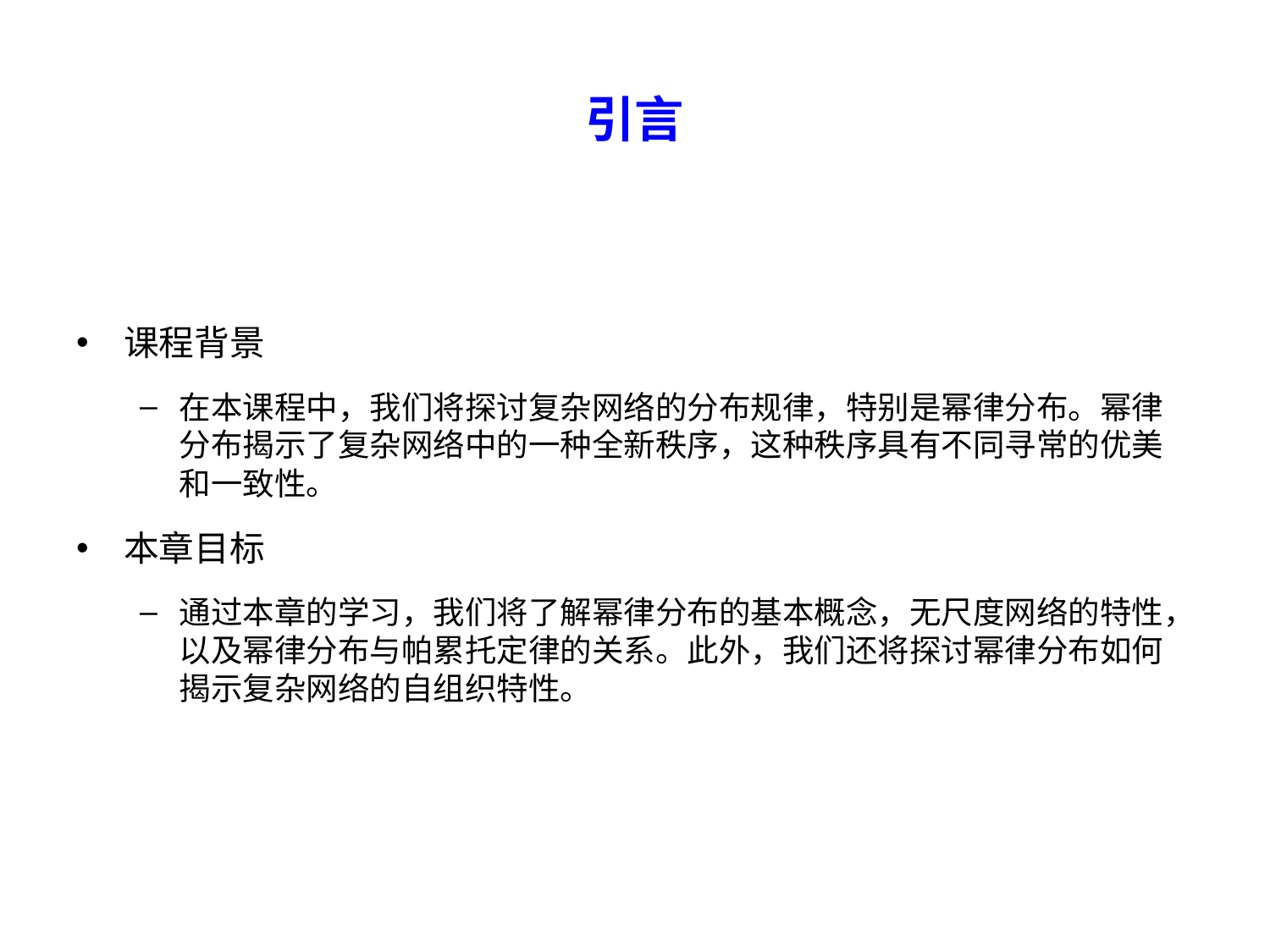

# 引言

课程背景
在本课程中，我们将探讨复杂网络的分布规律，特别是幂律分布。幂律分布揭示了复杂网络中的一种全新秩序，这种秩序具有不同寻常的优美和一致性。
本章目标
通过本章的学习，我们将了解幂律分布的基本概念，无尺度网络的特性，以及幂律分布与帕累托定律的关系。此外，我们还将探讨幂律分布如何揭示复杂网络的自组织特性。